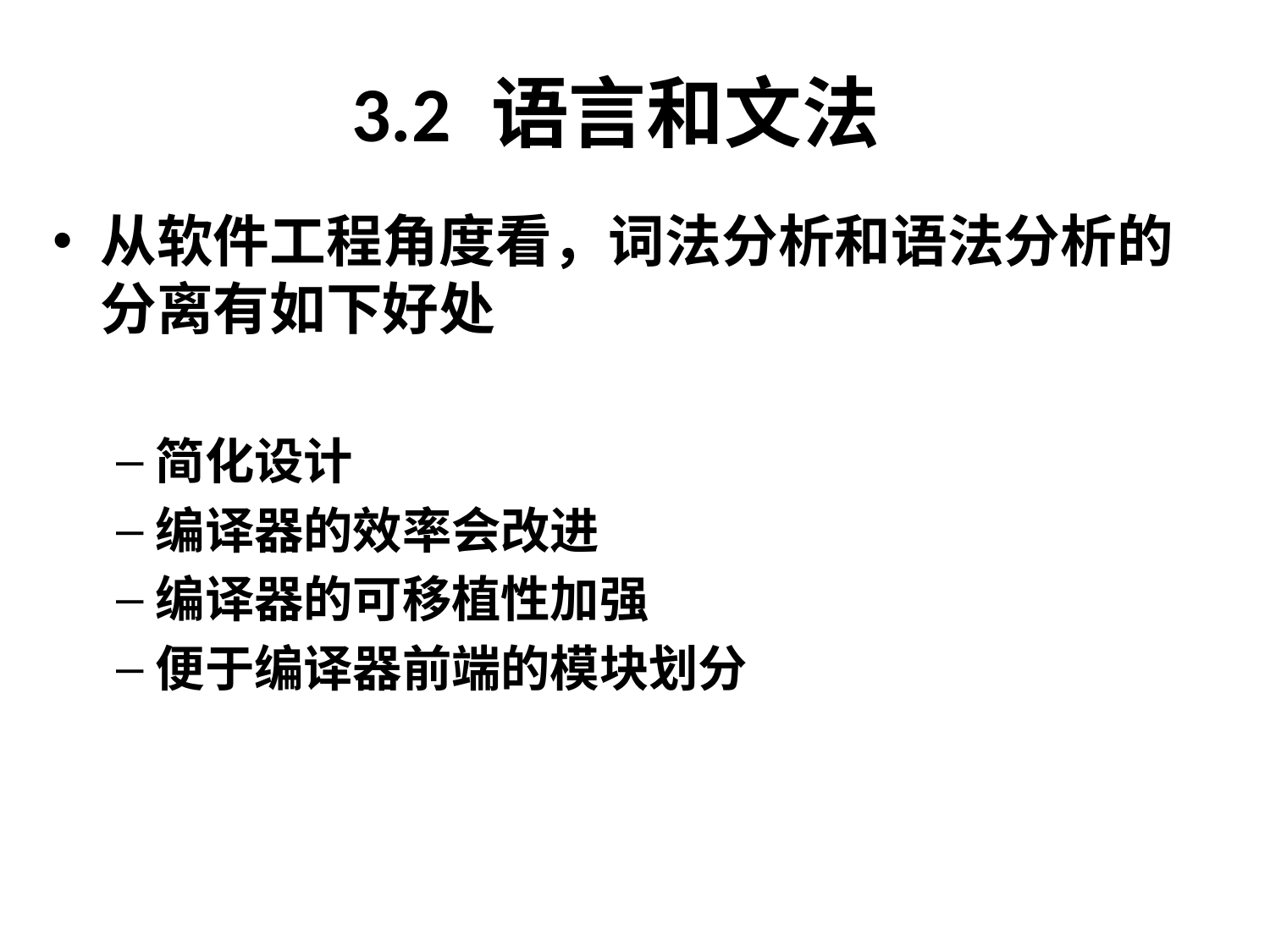

# 3.2 语言和文法
从软件工程角度看，词法分析和语法分析的分离有如下好处

简化设计
编译器的效率会改进
编译器的可移植性加强
便于编译器前端的模块划分